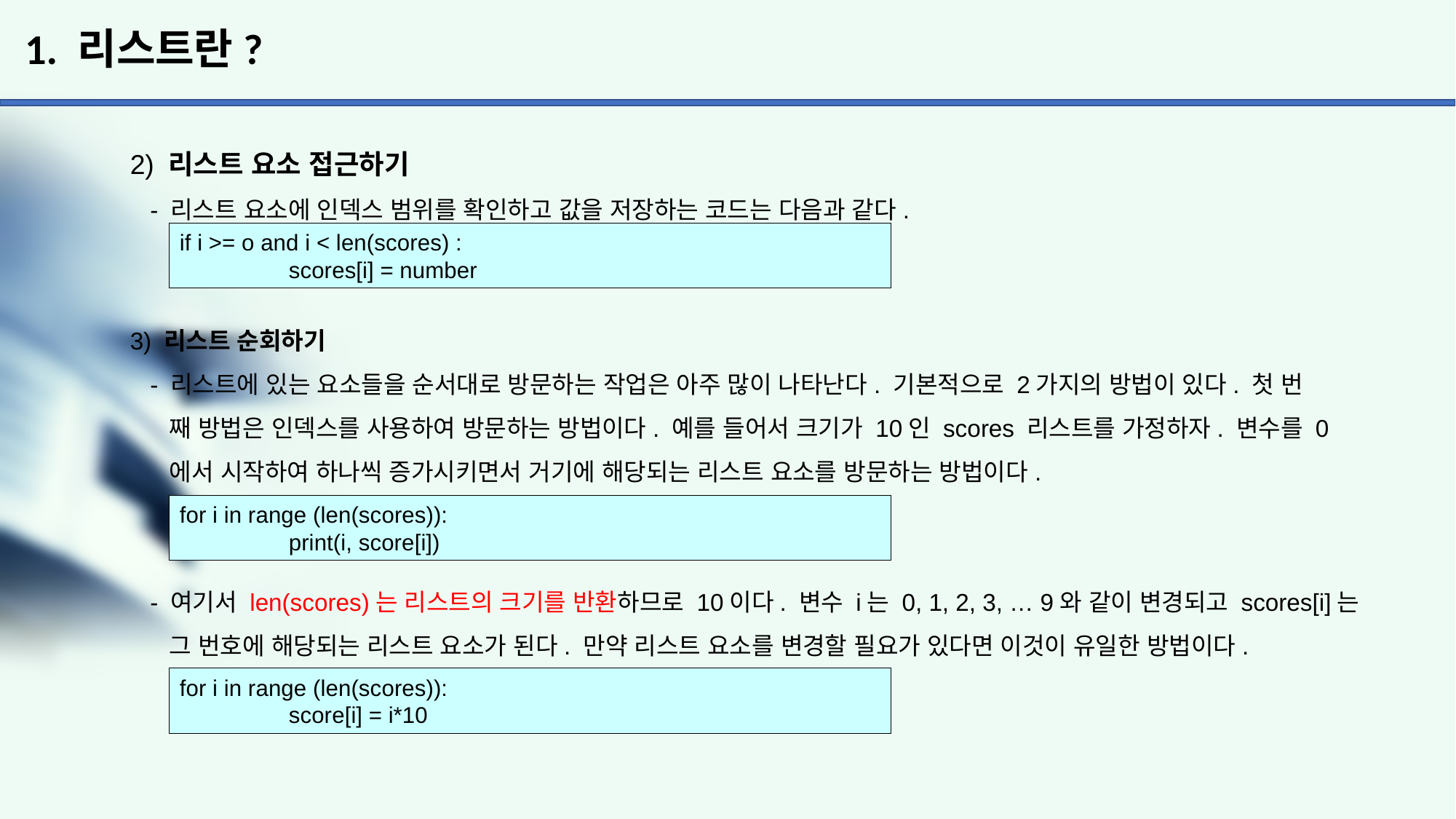

# 1. 리스트란?
2) 리스트 요소 접근하기
   - 리스트 요소에 인덱스 범위를 확인하고 값을 저장하는 코드는 다음과 같다.

3) 리스트 순회하기
   - 리스트에 있는 요소들을 순서대로 방문하는 작업은 아주 많이 나타난다. 기본적으로 2가지의 방법이 있다. 첫 번
     째 방법은 인덱스를 사용하여 방문하는 방법이다. 예를 들어서 크기가 10인 scores 리스트를 가정하자. 변수를 0
     에서 시작하여 하나씩 증가시키면서 거기에 해당되는 리스트 요소를 방문하는 방법이다.

   - 여기서 len(scores)는 리스트의 크기를 반환하므로 10이다. 변수 i는 0, 1, 2, 3, … 9와 같이 변경되고 scores[i]는
     그 번호에 해당되는 리스트 요소가 된다. 만약 리스트 요소를 변경할 필요가 있다면 이것이 유일한 방법이다.
if i >= o and i < len(scores) :
	scores[i] = number
for i in range (len(scores)):
	print(i, score[i])
for i in range (len(scores)):
	score[i] = i*10